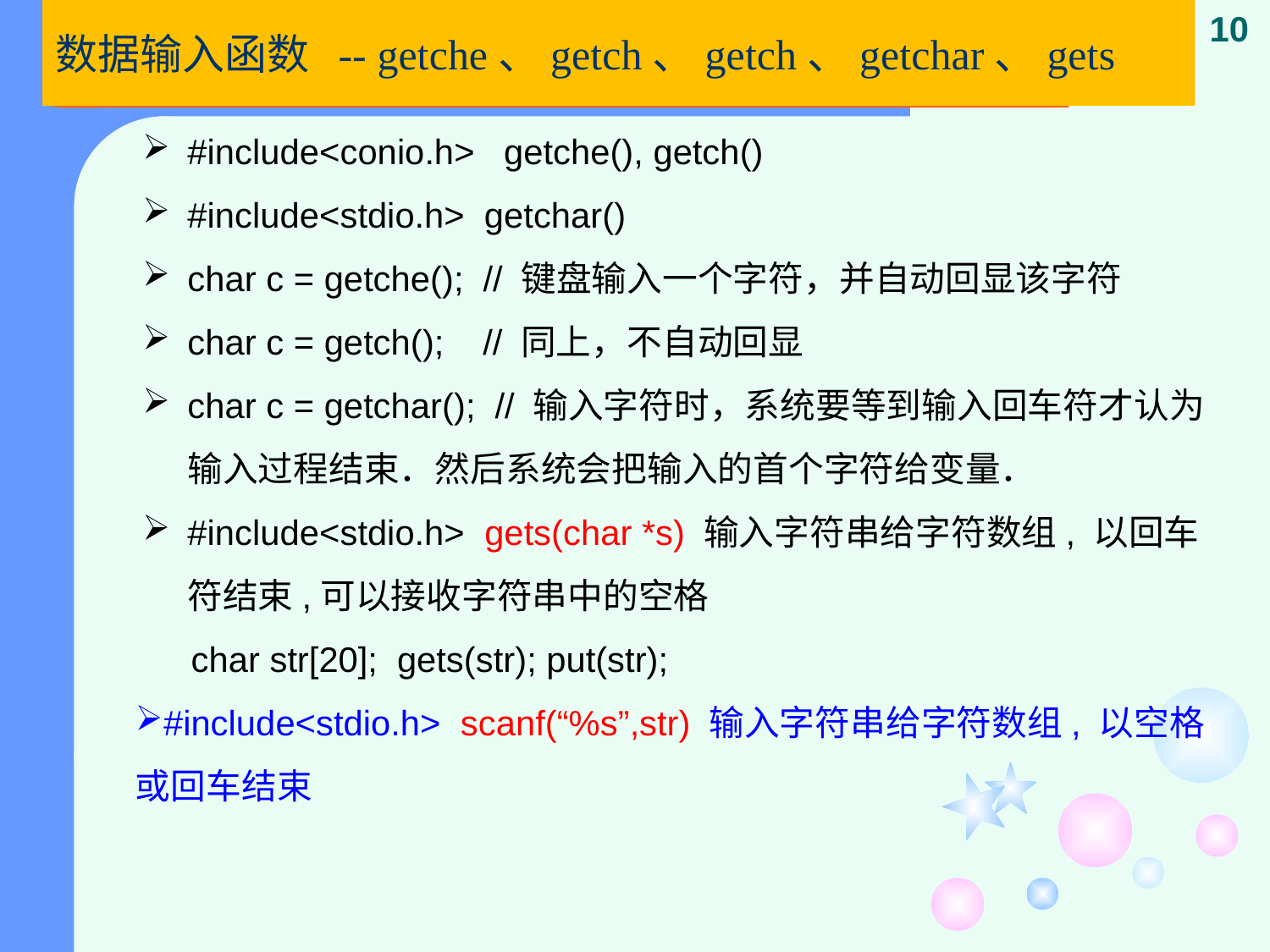

数据输入函数  -- getche、getch、getch、getchar、gets
10
#include<conio.h>   getche(), getch()
#include<stdio.h>  getchar()
char c = getche();  // 键盘输入一个字符，并自动回显该字符
char c = getch();    // 同上，不自动回显
char c = getchar();  // 输入字符时，系统要等到输入回车符才认为输入过程结束．然后系统会把输入的首个字符给变量．
#include<stdio.h>  gets(char *s) 输入字符串给字符数组, 以回车符结束,可以接收字符串中的空格
char str[20];  gets(str); put(str);
#include<stdio.h>  scanf(“%s”,str) 输入字符串给字符数组, 以空格或回车结束